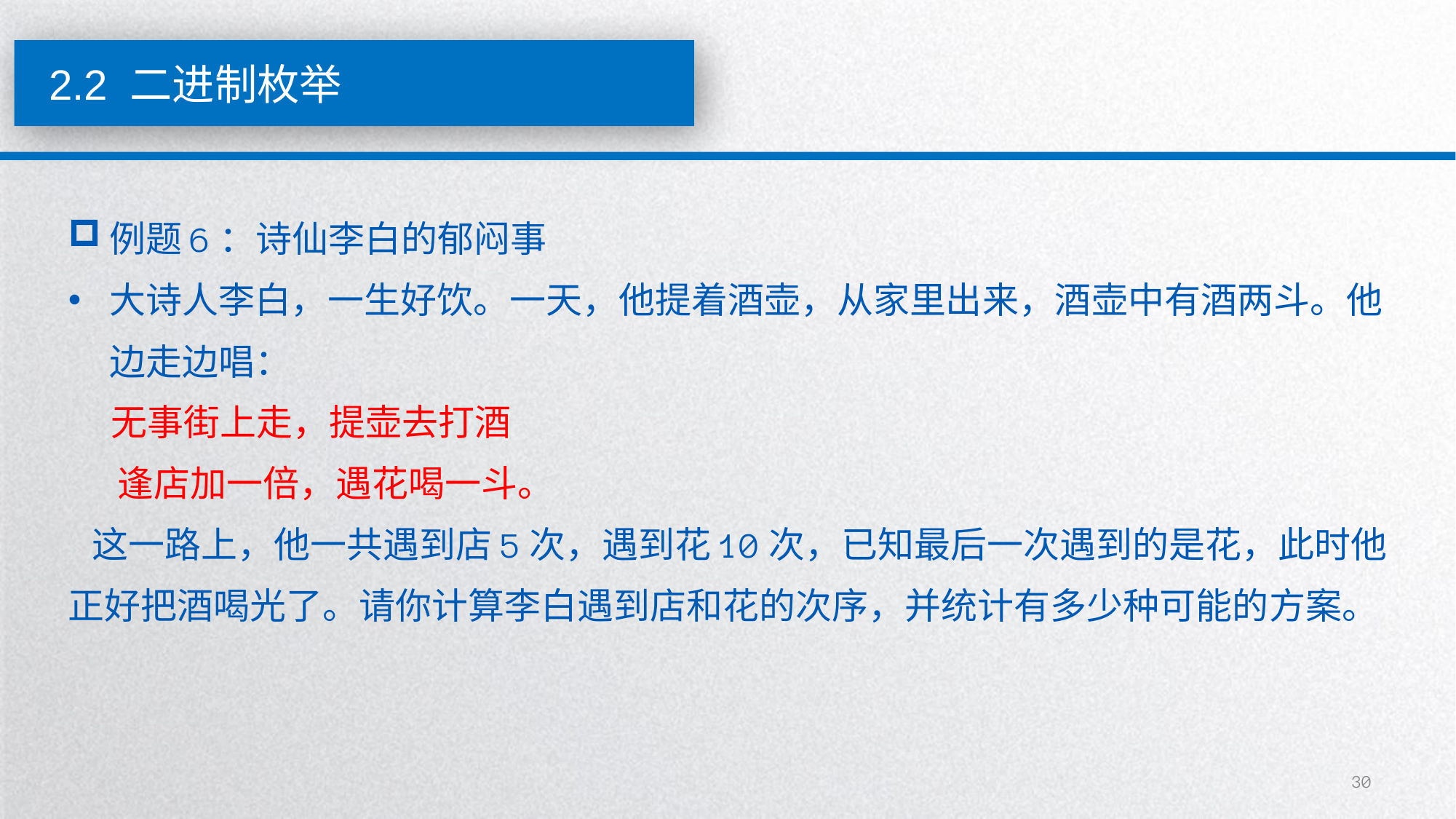

2.2 二进制枚举
例题6：诗仙李白的郁闷事
大诗人李白，一生好饮。一天，他提着酒壶，从家里出来，酒壶中有酒两斗。他边走边唱：
     无事街上走，提壶去打酒
     逢店加一倍，遇花喝一斗。
  这一路上，他一共遇到店5次，遇到花10次，已知最后一次遇到的是花，此时他正好把酒喝光了。请你计算李白遇到店和花的次序，并统计有多少种可能的方案。
30